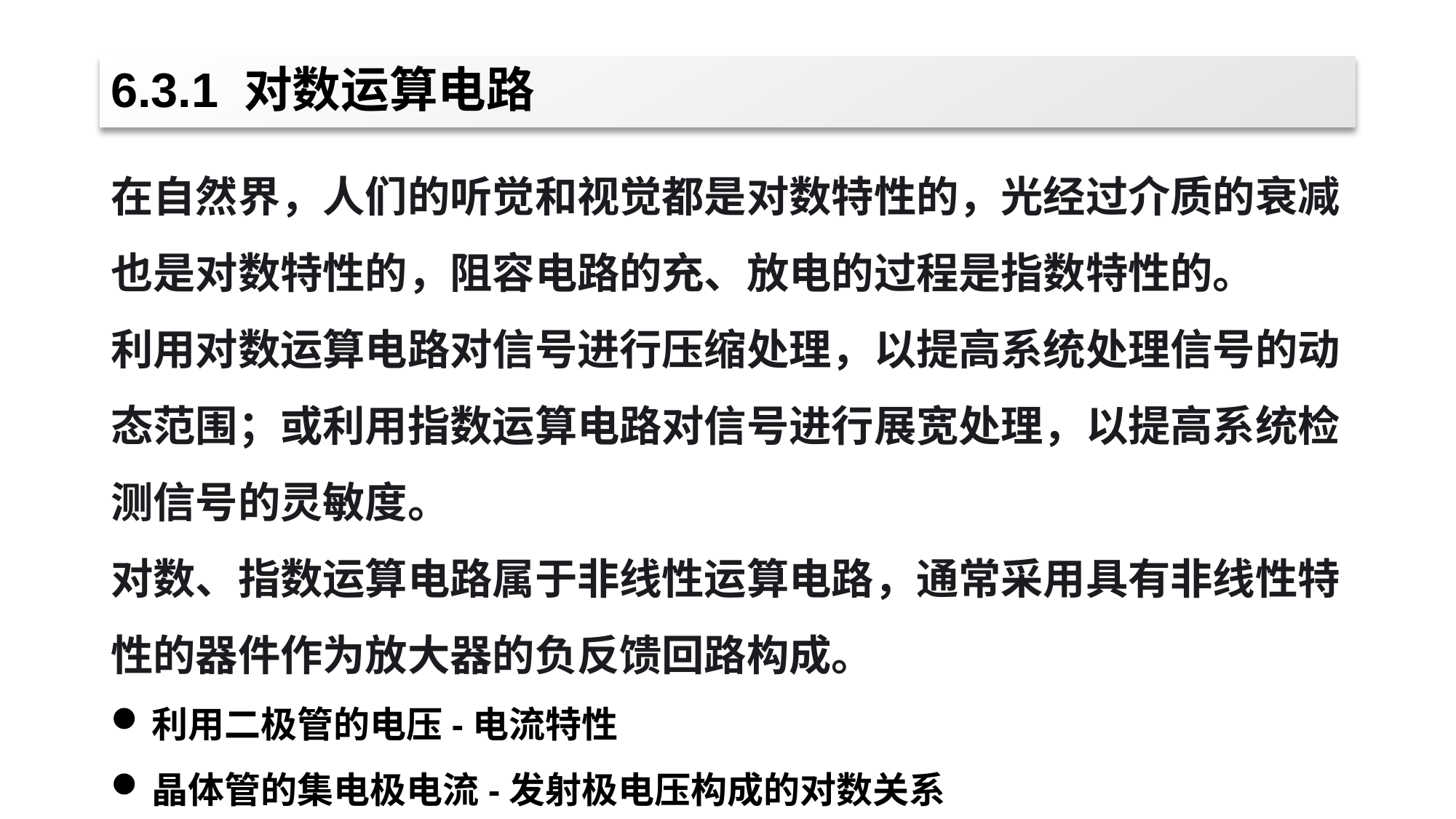

# 6.3.1 对数运算电路
在自然界，人们的听觉和视觉都是对数特性的，光经过介质的衰减也是对数特性的，阻容电路的充、放电的过程是指数特性的。
利用对数运算电路对信号进行压缩处理，以提高系统处理信号的动态范围；或利用指数运算电路对信号进行展宽处理，以提高系统检测信号的灵敏度。
对数、指数运算电路属于非线性运算电路，通常采用具有非线性特性的器件作为放大器的负反馈回路构成。
利用二极管的电压-电流特性
晶体管的集电极电流-发射极电压构成的对数关系